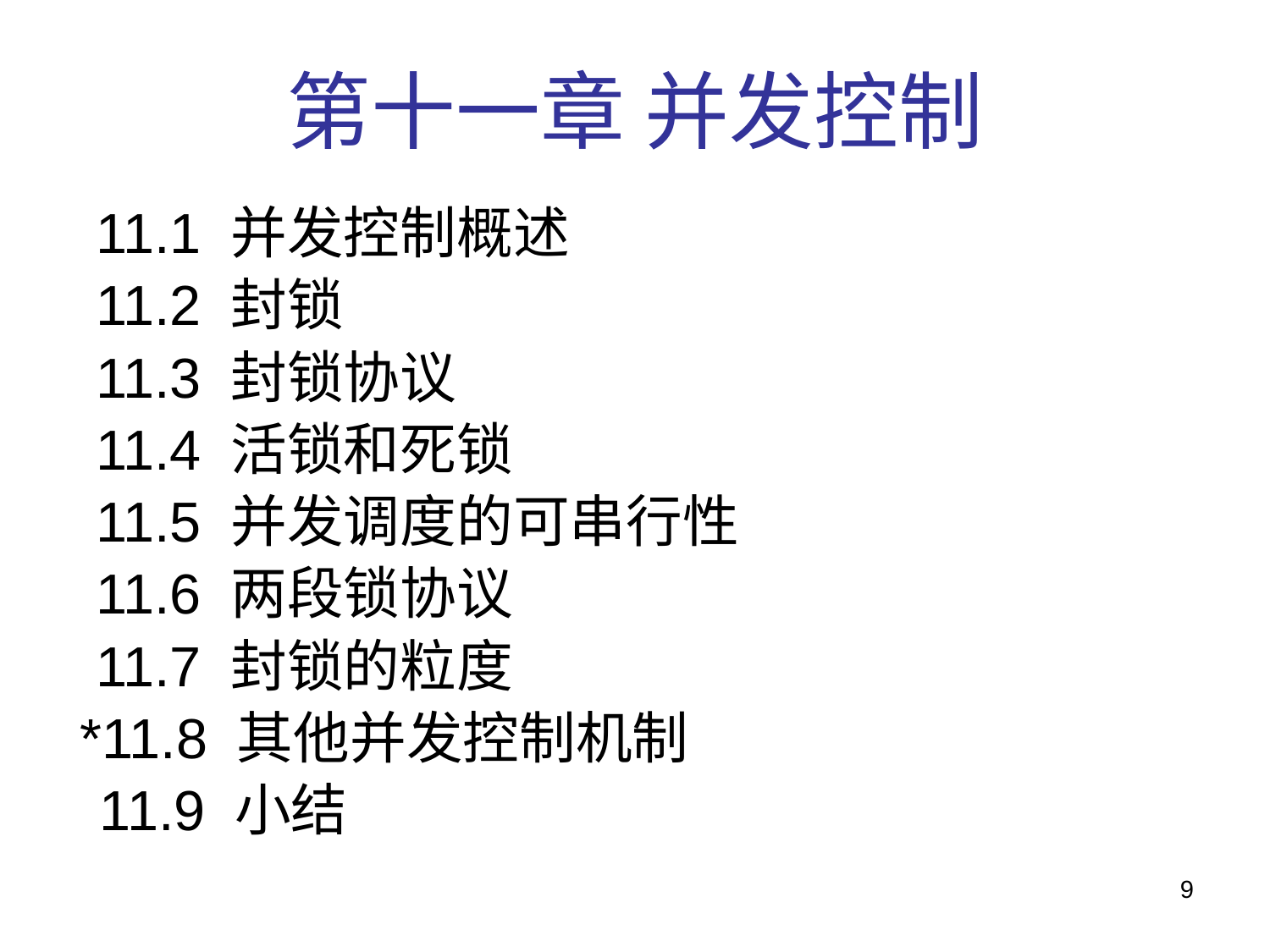

# 第十一章 并发控制
 11.1 并发控制概述
 11.2 封锁
 11.3 封锁协议
 11.4 活锁和死锁
 11.5 并发调度的可串行性
 11.6 两段锁协议
 11.7 封锁的粒度
*11.8 其他并发控制机制
  11.9 小结
9